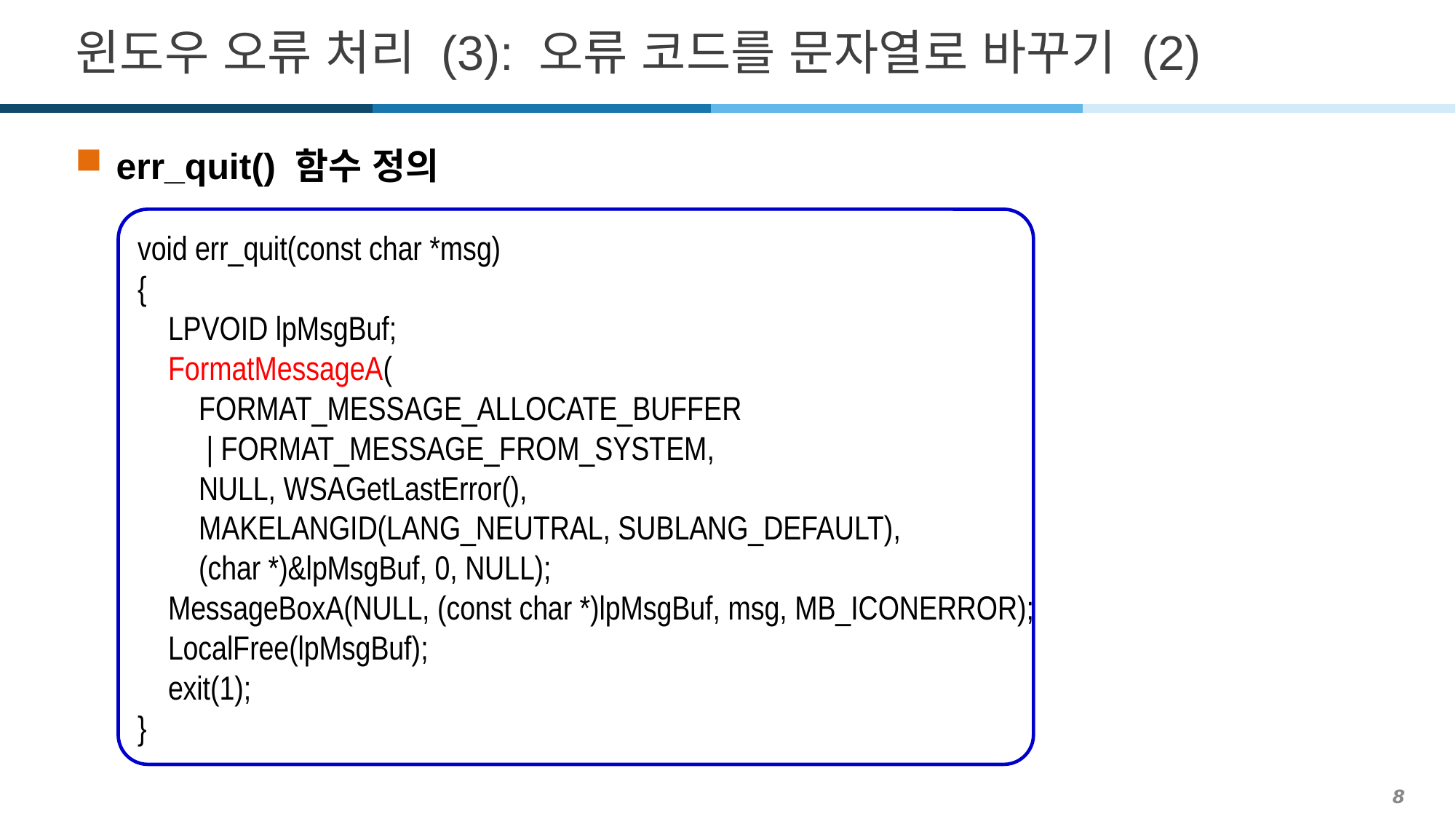

# 윈도우 오류 처리 (3): 오류 코드를 문자열로 바꾸기 (2)
err_quit() 함수 정의
void err_quit(const char *msg)
{
    LPVOID lpMsgBuf;
    FormatMessageA(
        FORMAT_MESSAGE_ALLOCATE_BUFFER
         | FORMAT_MESSAGE_FROM_SYSTEM,
        NULL, WSAGetLastError(),
        MAKELANGID(LANG_NEUTRAL, SUBLANG_DEFAULT),
        (char *)&lpMsgBuf, 0, NULL);
    MessageBoxA(NULL, (const char *)lpMsgBuf, msg, MB_ICONERROR);
    LocalFree(lpMsgBuf);
    exit(1);
}